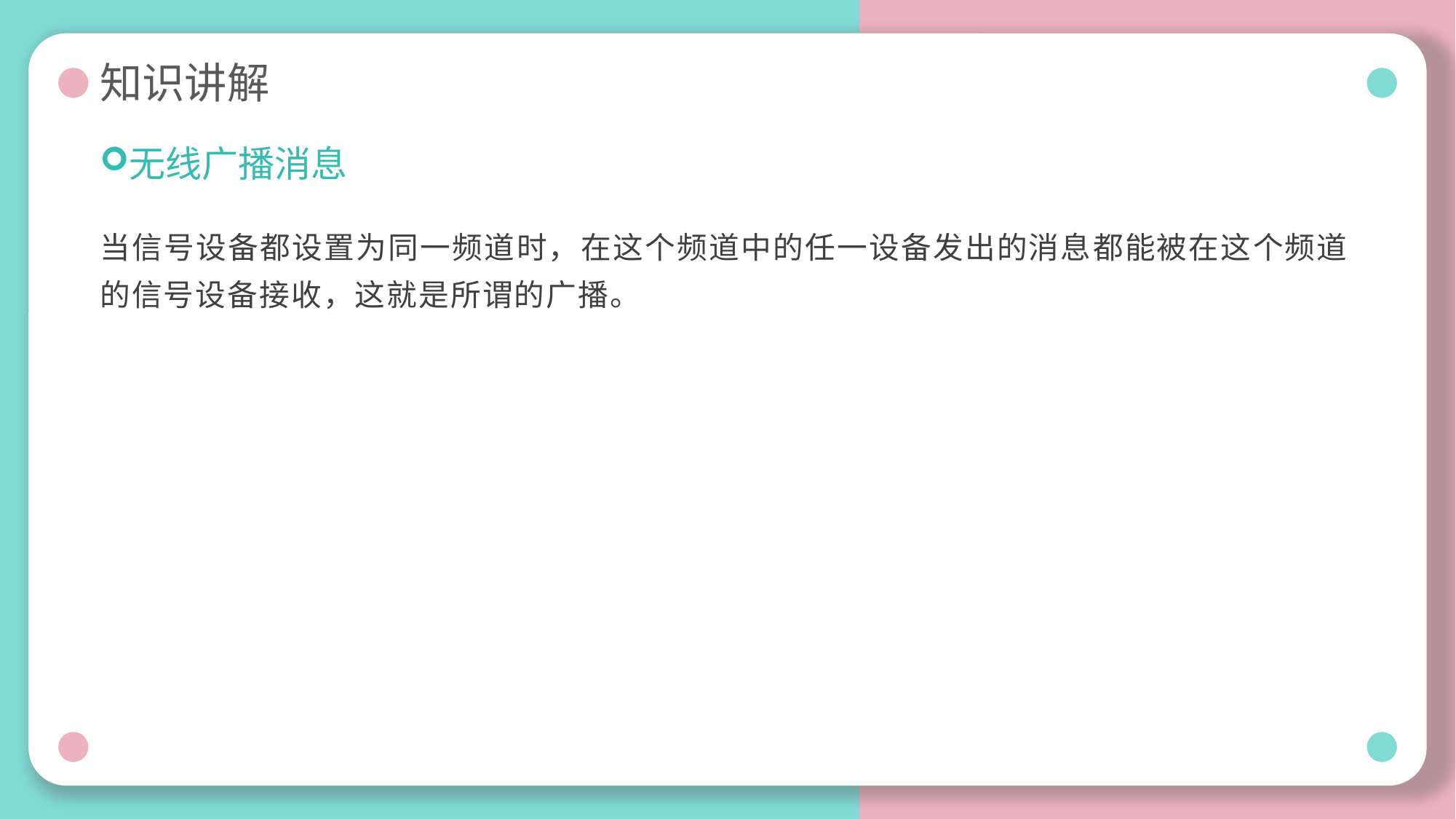

# 知识讲解
无线广播消息
当信号设备都设置为同一频道时，在这个频道中的任一设备发出的消息都能被在这个频道的信号设备接收，这就是所谓的广播。